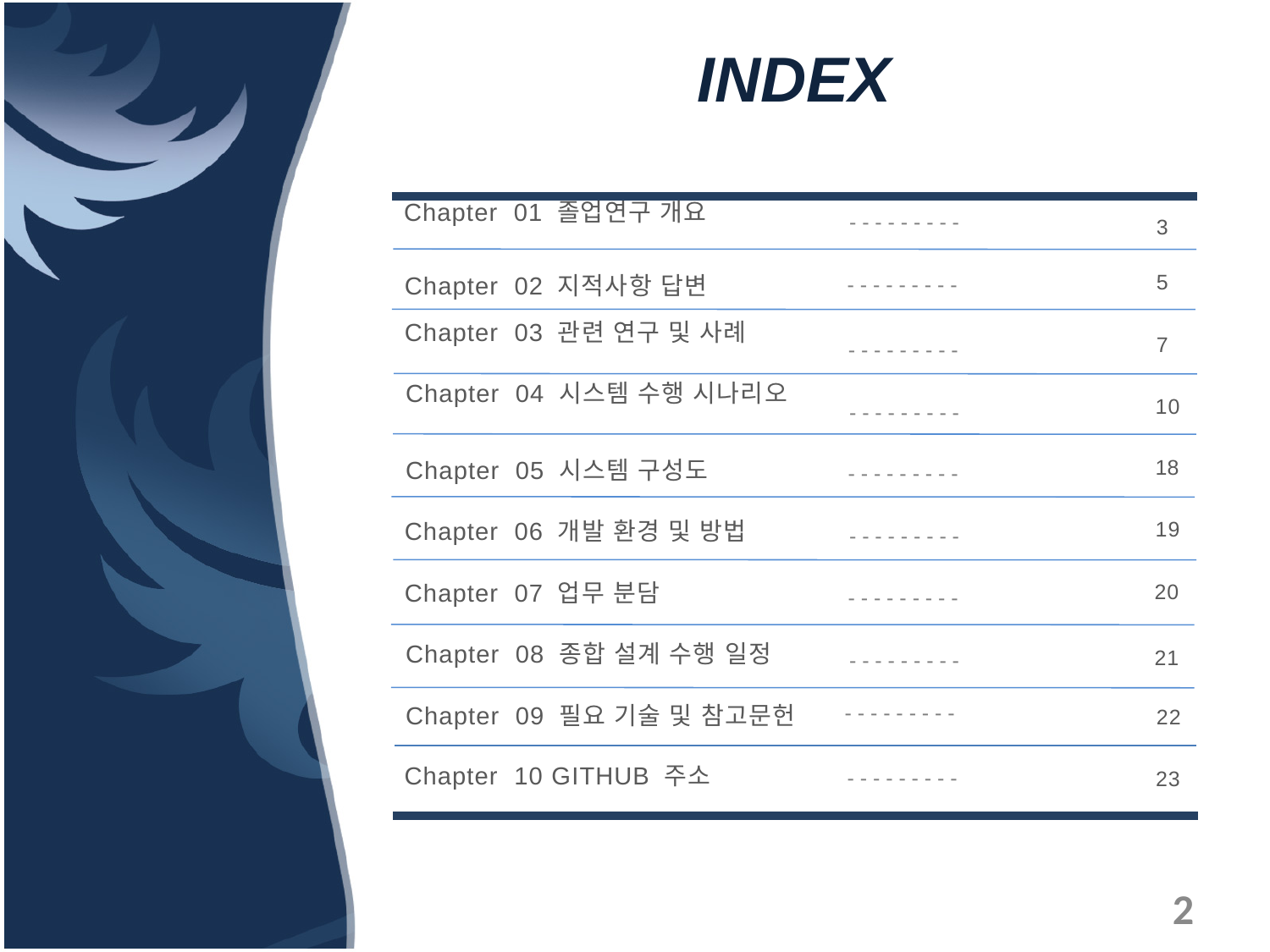

# INDEX
- - - - - - - - -
Chapter  01 졸업연구 개요
3
5
7
10
18
19
20
21
Chapter  02 지적사항 답변
Chapter  03 관련 연구 및 사례
Chapter  04 시스템 수행 시나리오
Chapter  05 시스템 구성도
Chapter  06 개발 환경 및 방법
Chapter  07 업무 분담
Chapter  08 종합 설계 수행 일정
Chapter  09 필요 기술 및 참고문헌
- - - - - - - - -
- - - - - - - - -
- - - - - - - - -
- - - - - - - - -
- - - - - - - - -
- - - - - - - - -
- - - - - - - - -
- - - - - - - - -
22
Chapter  10 GITHUB 주소
- - - - - - - - -
23
2